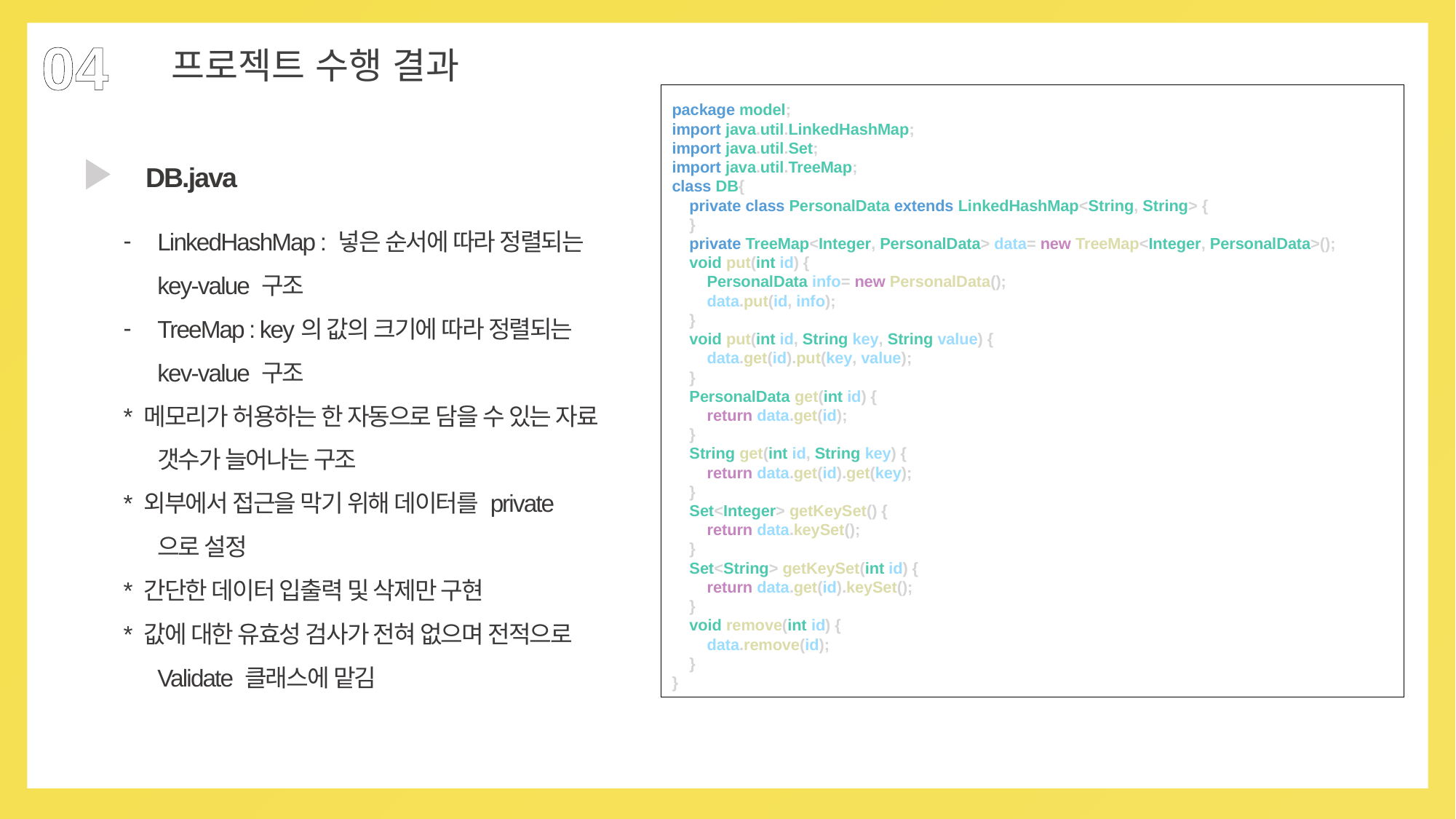

04
프로젝트 수행 결과
package model;
import java.util.LinkedHashMap;
import java.util.Set;
import java.util.TreeMap;
class DB{
    private class PersonalData extends LinkedHashMap<String, String> {
    }
    private TreeMap<Integer, PersonalData> data= new TreeMap<Integer, PersonalData>();
    void put(int id) {
        PersonalData info= new PersonalData();
        data.put(id, info);
    }
    void put(int id, String key, String value) {
        data.get(id).put(key, value);
    }
    PersonalData get(int id) {
        return data.get(id);
    }
    String get(int id, String key) {
        return data.get(id).get(key);
    }
    Set<Integer> getKeySet() {
        return data.keySet();
    }
    Set<String> getKeySet(int id) {
        return data.get(id).keySet();
    }
    void remove(int id) {
        data.remove(id);
    }
}
▶
DB.java

LinkedHashMap : 넣은 순서에 따라 정렬되는 key-value 구조
TreeMap : key의 값의 크기에 따라 정렬되는 kev-value 구조
* 메모리가 허용하는 한 자동으로 담을 수 있는 자료 갯수가 늘어나는 구조
* 외부에서 접근을 막기 위해 데이터를 private으로 설정
* 간단한 데이터 입출력 및 삭제만 구현
* 값에 대한 유효성 검사가 전혀 없으며 전적으로 Validate 클래스에 맡김